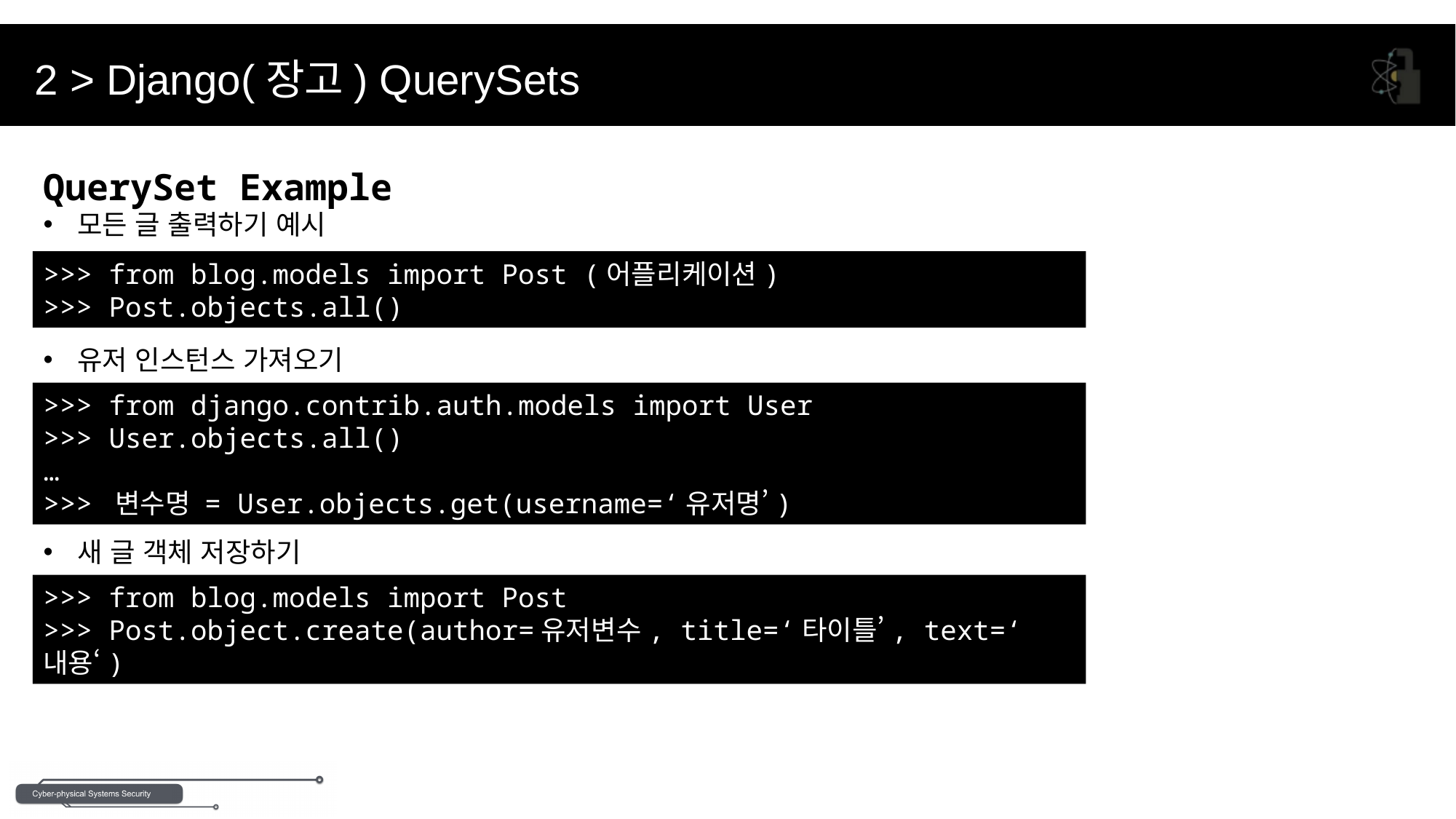

2 > Django(장고) QuerySets
QuerySet Example
모든 글 출력하기 예시

>>> from blog.models import Post (어플리케이션)
>>> Post.objects.all()
유저 인스턴스 가져오기
>>> from django.contrib.auth.models import User
>>> User.objects.all()
…
>>> 변수명 = User.objects.get(username=‘유저명’)
새 글 객체 저장하기
>>> from blog.models import Post
>>> Post.object.create(author=유저변수, title=‘타이틀’, text=‘내용‘)